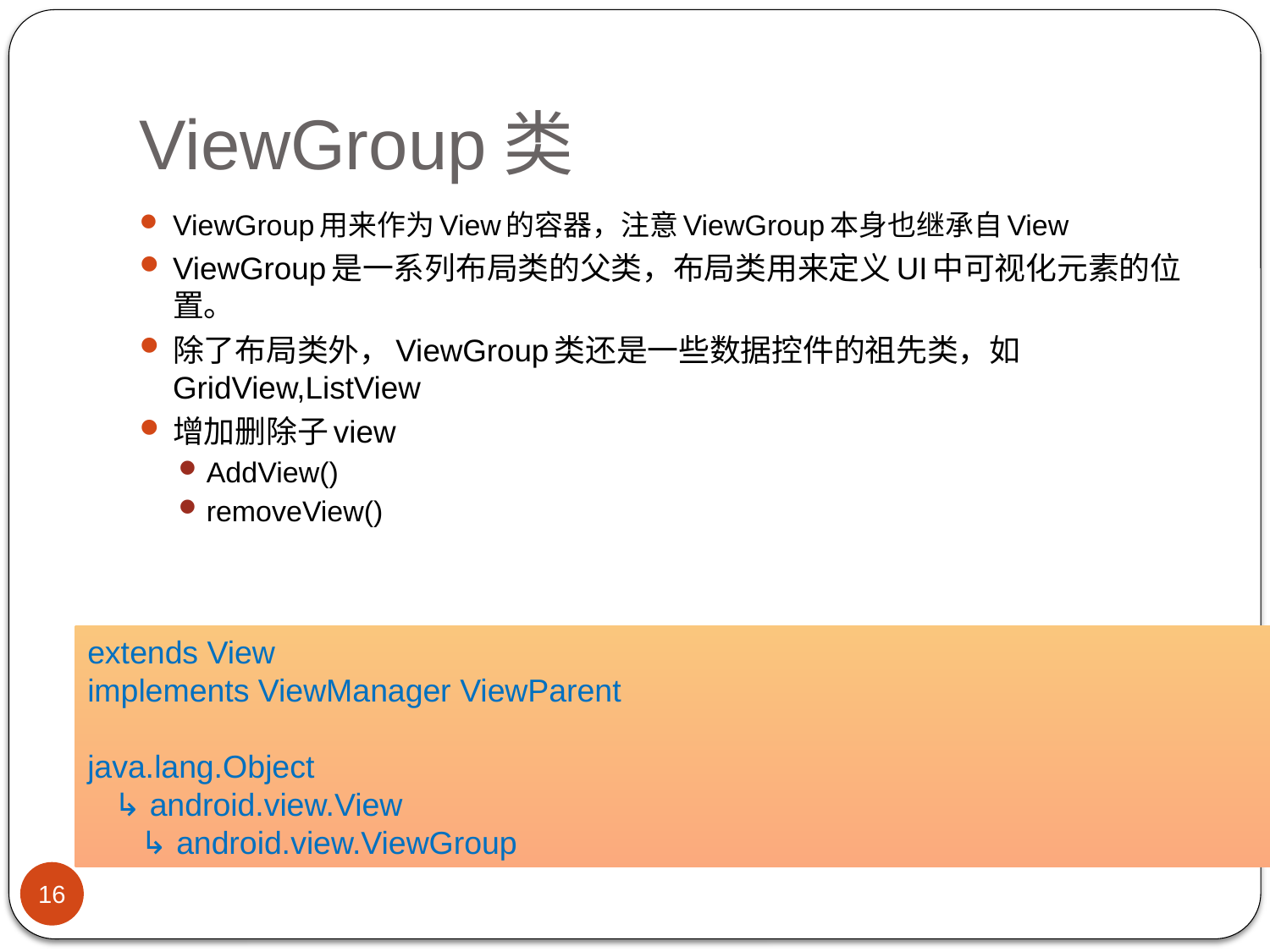

# ViewGroup类
ViewGroup用来作为View的容器，注意ViewGroup本身也继承自View
ViewGroup是一系列布局类的父类，布局类用来定义UI中可视化元素的位置。
除了布局类外，ViewGroup类还是一些数据控件的祖先类，如GridView,ListView
增加删除子view
AddView()
removeView()
extends View
implements ViewManager ViewParent

java.lang.Object
   ↳ android.view.View
      ↳ android.view.ViewGroup
16